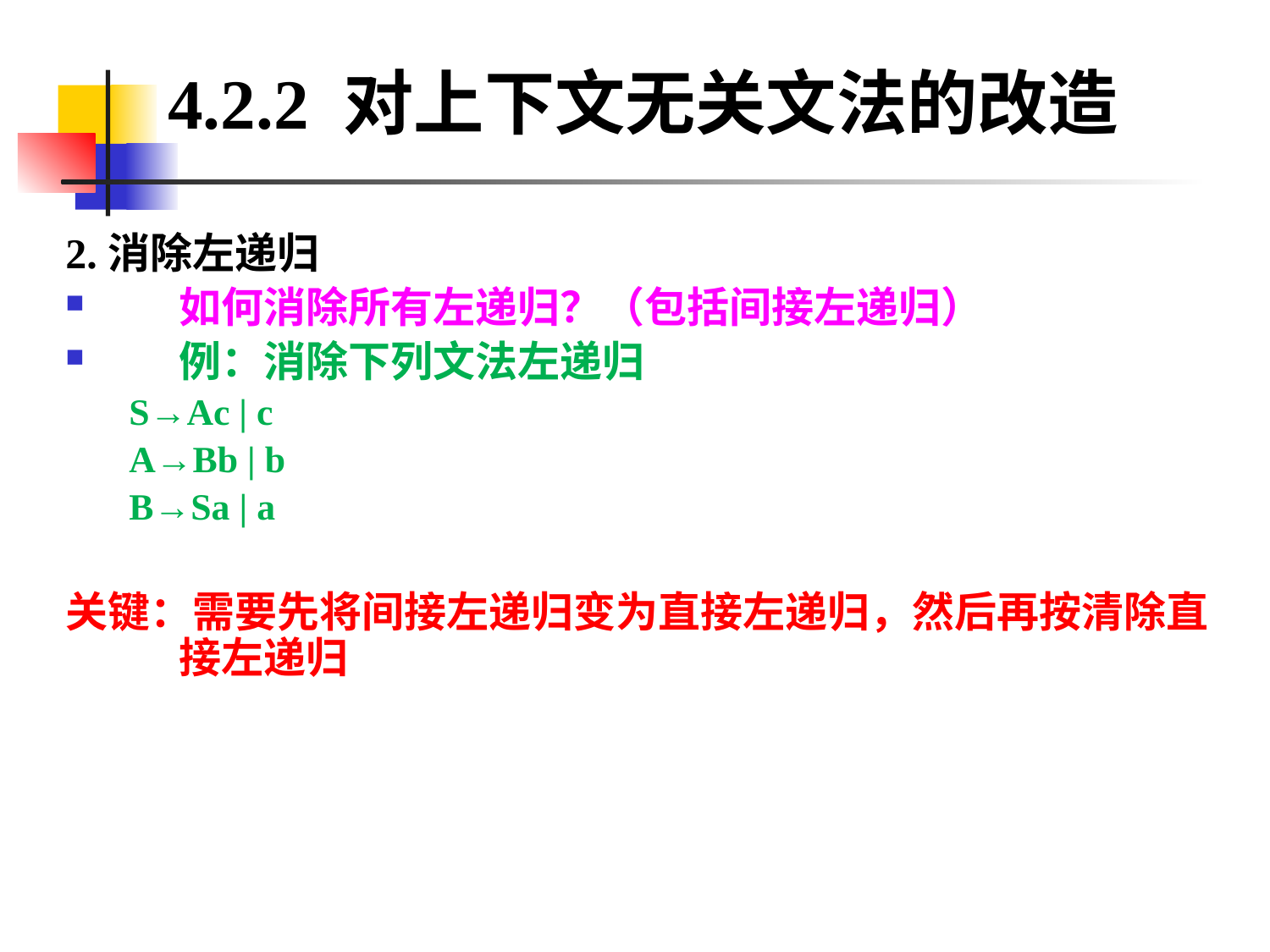

4.2.2 对上下文无关文法的改造
2.消除左递归
如何消除所有左递归？（包括间接左递归）
例：消除下列文法左递归
S→Ac | c
A→Bb | b
B→Sa | a

关键：需要先将间接左递归变为直接左递归，然后再按清除直接左递归